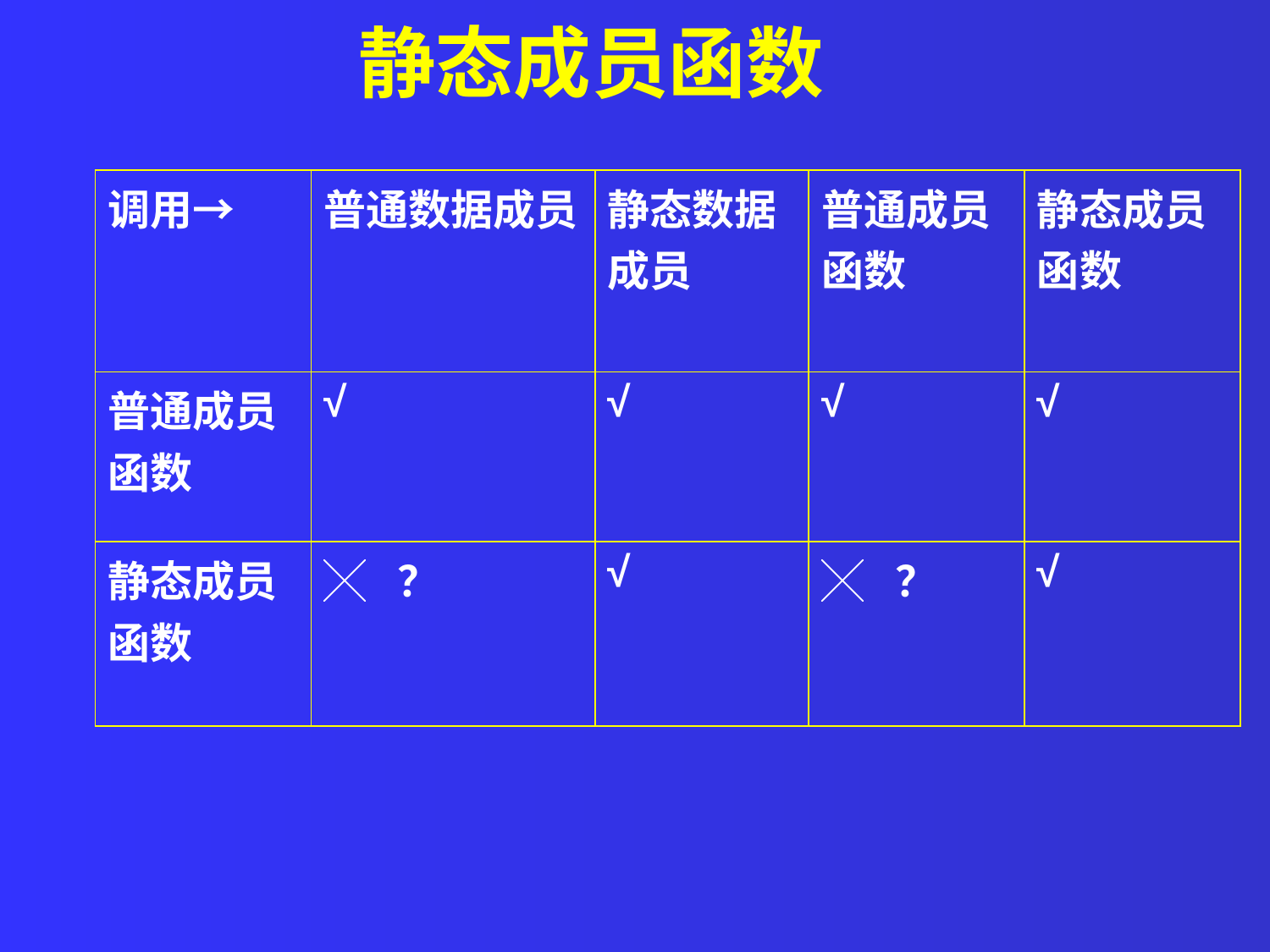

静态成员函数
| 调用→ | 普通数据成员 | 静态数据成员 | 普通成员函数 | 静态成员函数 |
| --- | --- | --- | --- | --- |
| 普通成员函数 | √ | √ | √ | √ |
| 静态成员函数 | ╳ ？ | √ | ╳ ？ | √ |